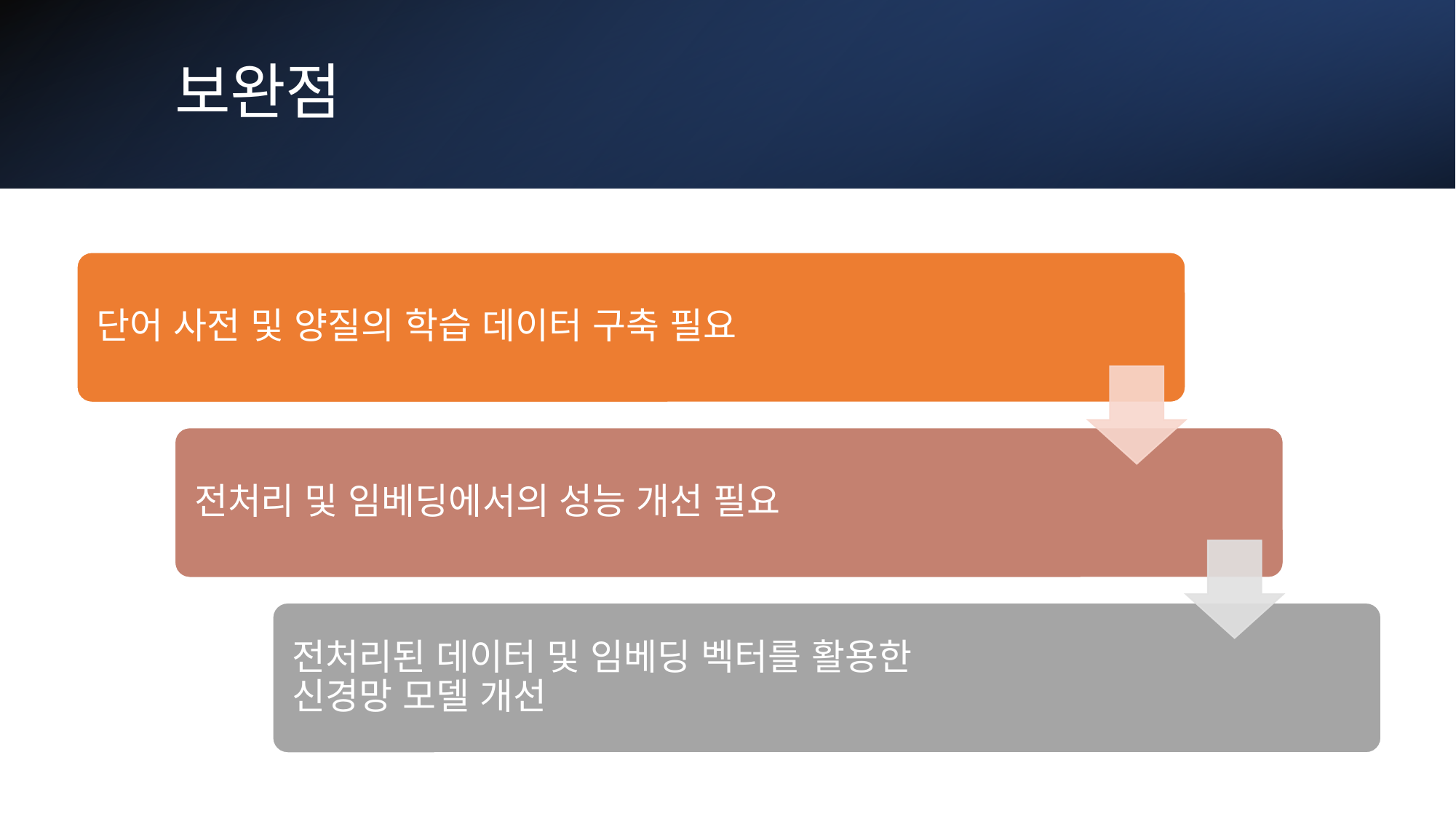

# 보완점
단어 사전 및 양질의 학습 데이터 구축 필요
전처리 및 임베딩에서의 성능 개선 필요
전처리된 데이터 및 임베딩 벡터를 활용한
신경망 모델 개선